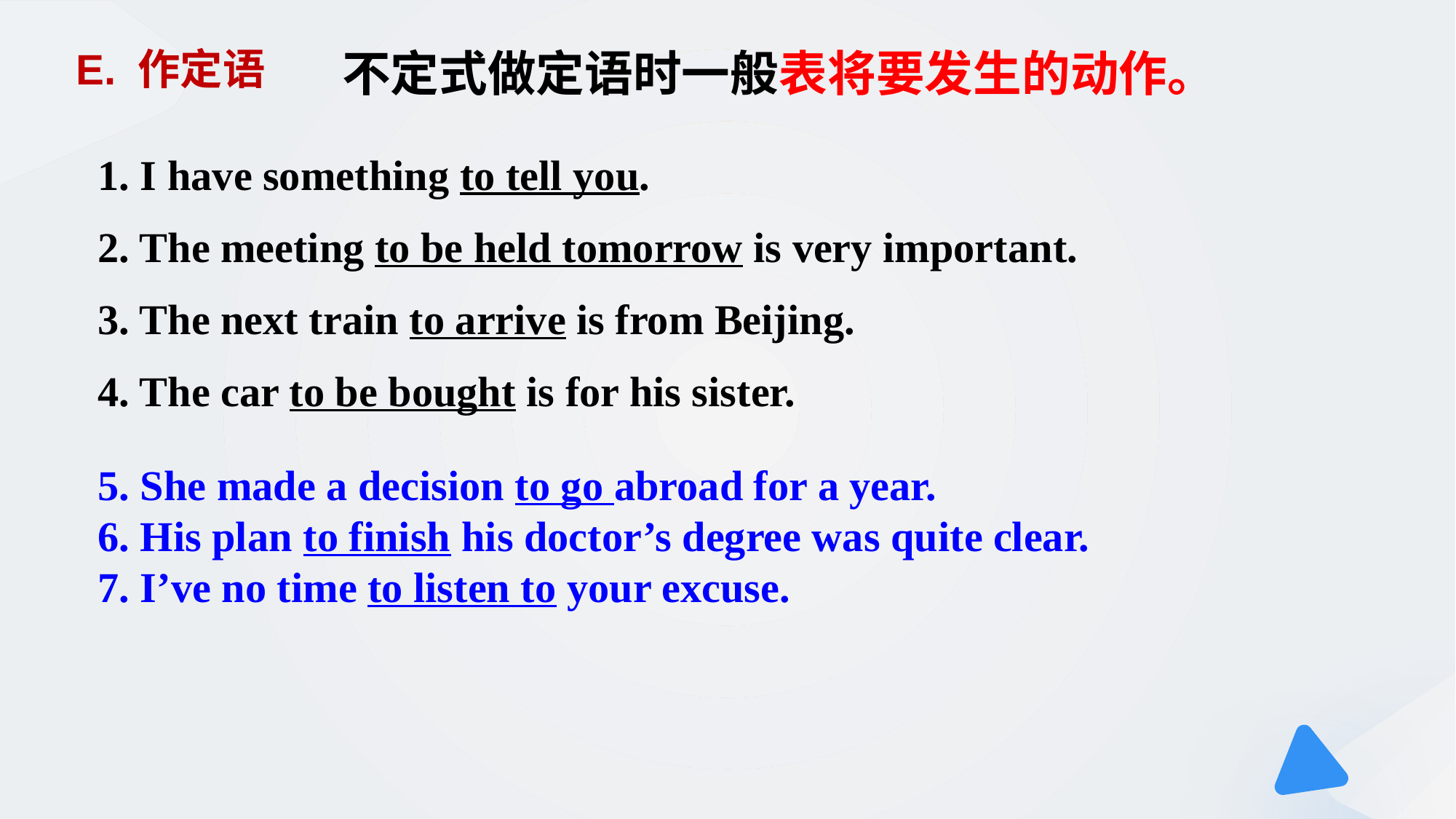

E. 作定语

不定式做定语时一般表将要发生的动作。
1. I have something to tell you.
2. The meeting to be held tomorrow is very important.
3. The next train to arrive is from Beijing.
4. The car to be bought is for his sister.

5. She made a decision to go abroad for a year.
6. His plan to finish his doctor’s degree was quite clear.
7. I’ve no time to listen to your excuse.